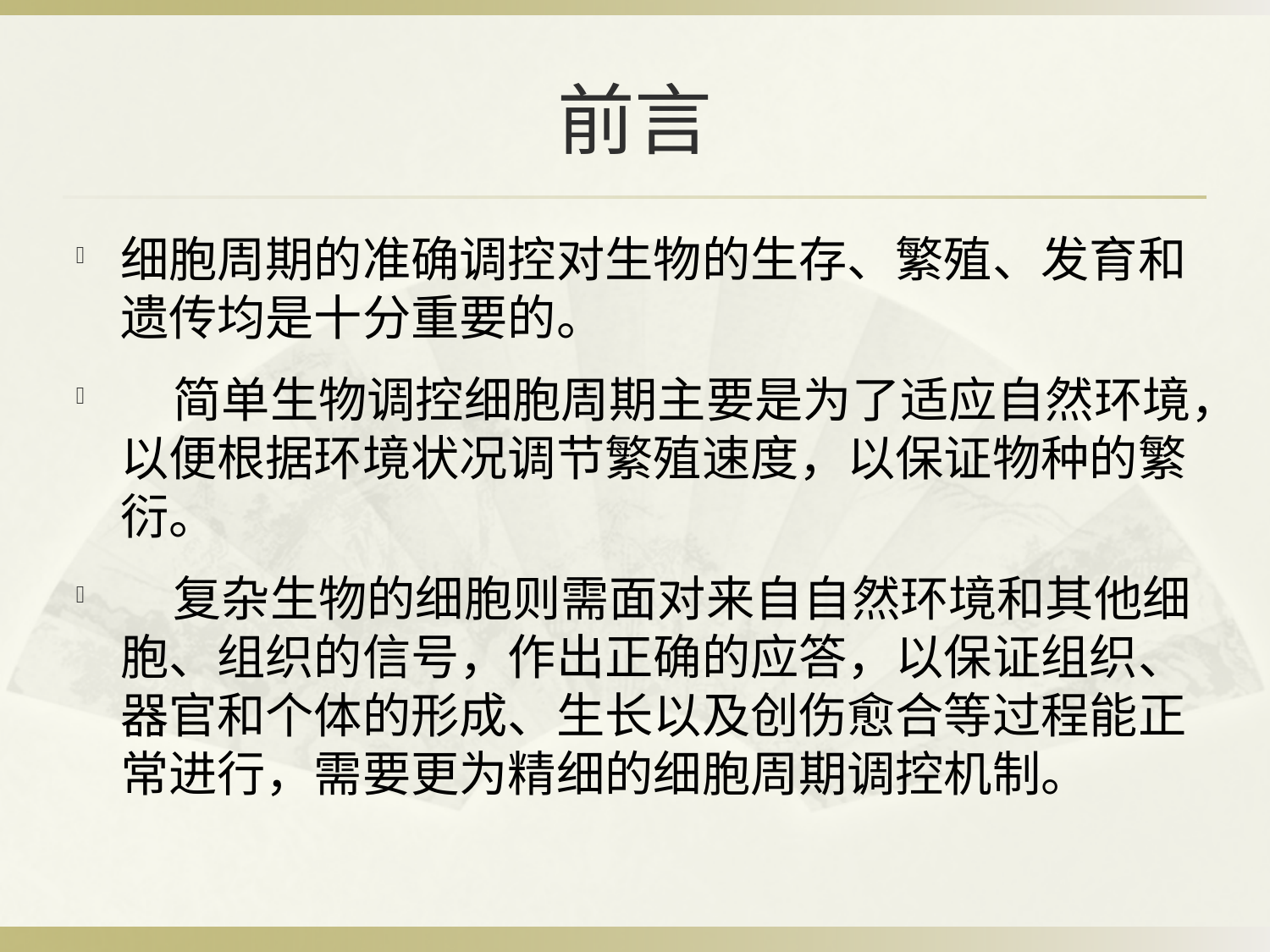

# 前言
细胞周期的准确调控对生物的生存、繁殖、发育和遗传均是十分重要的。
    简单生物调控细胞周期主要是为了适应自然环境，以便根据环境状况调节繁殖速度，以保证物种的繁衍。
    复杂生物的细胞则需面对来自自然环境和其他细胞、组织的信号，作出正确的应答，以保证组织、器官和个体的形成、生长以及创伤愈合等过程能正常进行，需要更为精细的细胞周期调控机制。